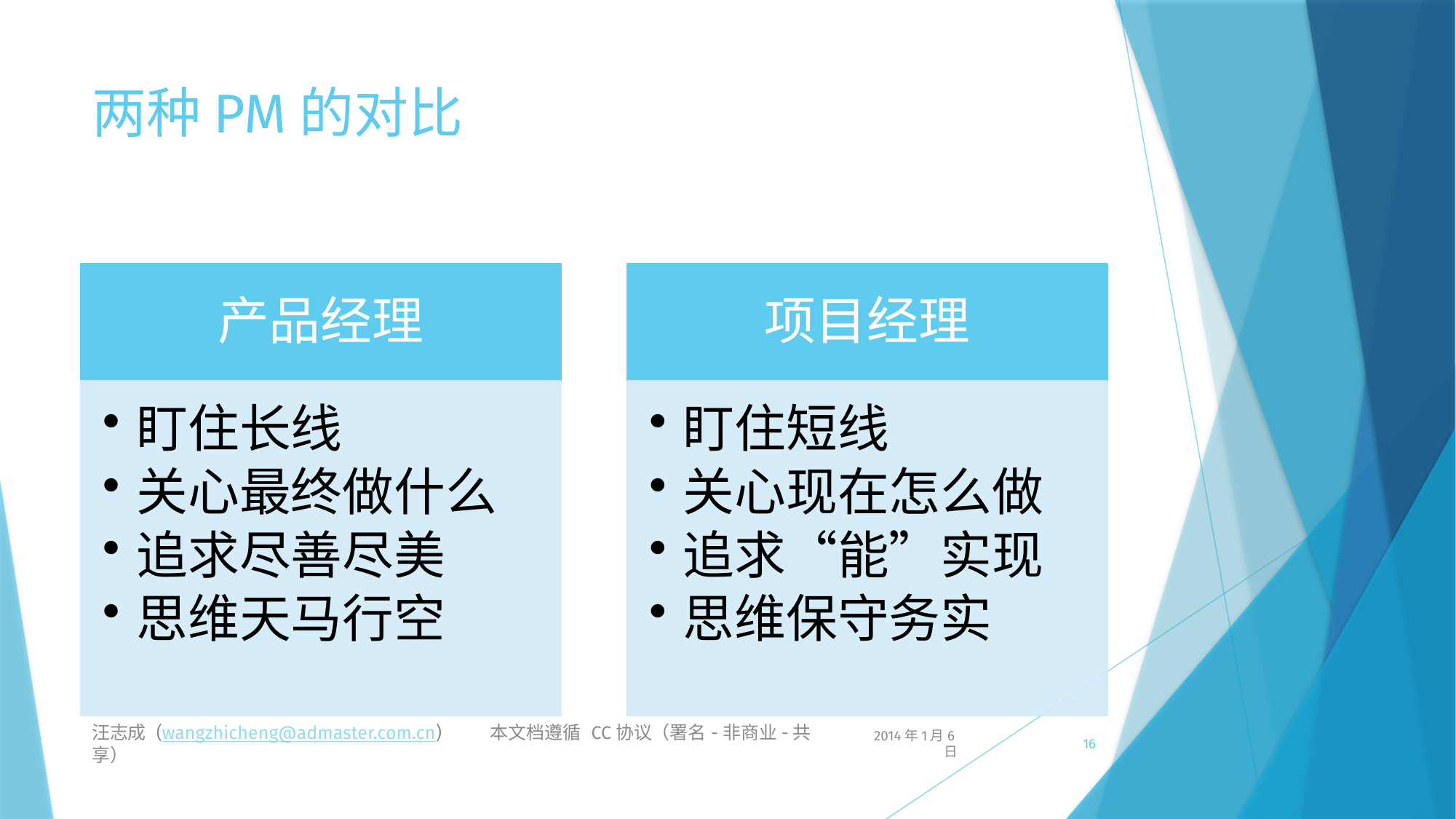

# 两种PM的对比
产品经理
盯住长线
关心最终做什么
追求尽善尽美
思维天马行空
项目经理
盯住短线
关心现在怎么做
追求“能”实现
思维保守务实
汪志成 (wangzhicheng@admaster.com.cn)         本文档遵循 CC协议（署名-非商业-共享）
2014年1月6日
16